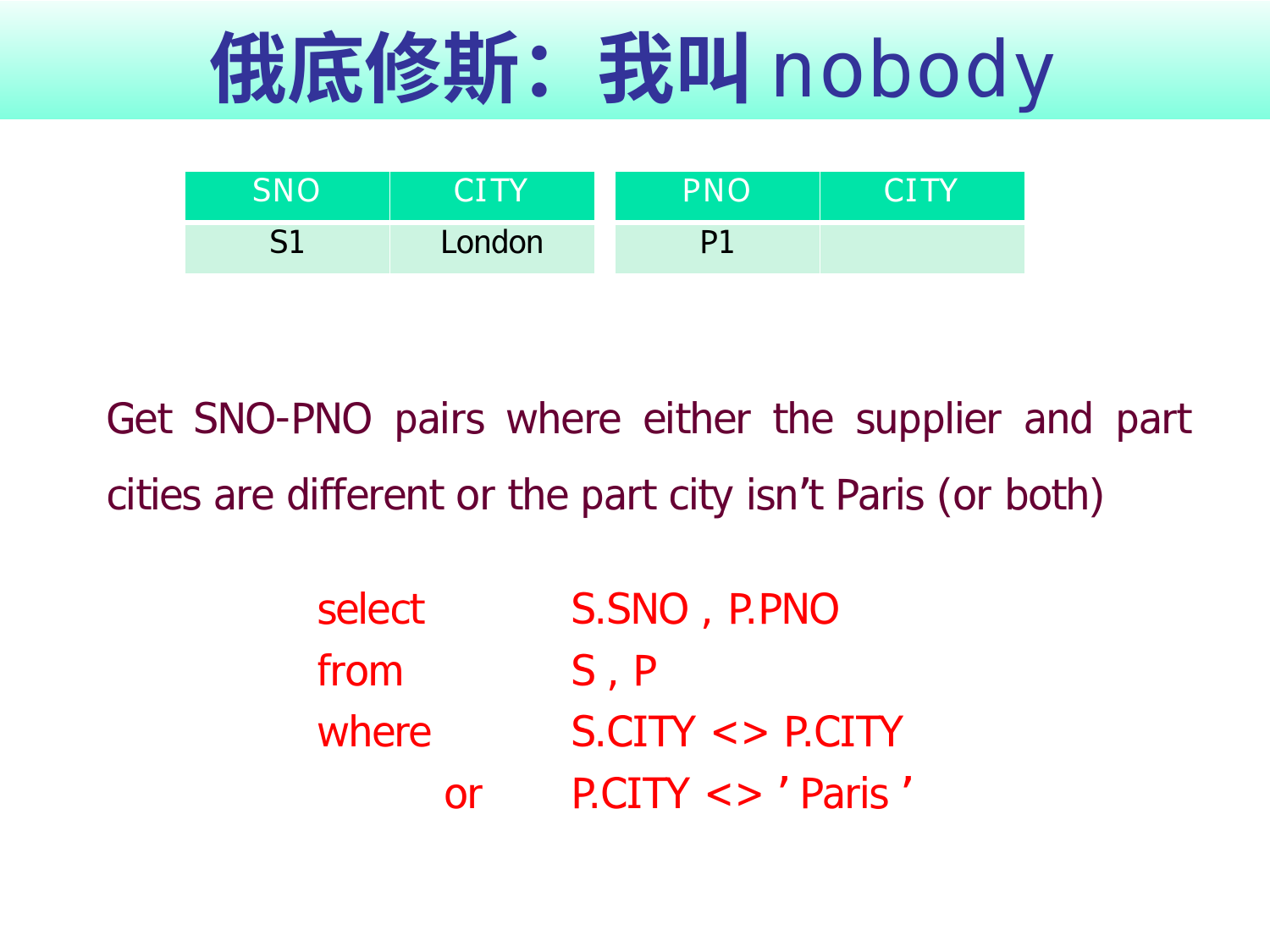

# 俄底修斯：我叫nobody
| SNO | CITY |
| --- | --- |
| S1 | London |
| PNO | CITY |
| --- | --- |
| P1 |  |
Get SNO-PNO pairs where either the supplier and part cities are different or the part city isn’t Paris (or both)
select		S.SNO , P.PNO
from 		S , P
where 	S.CITY <> P.CITY
	or 	P.CITY <> ’ Paris ’